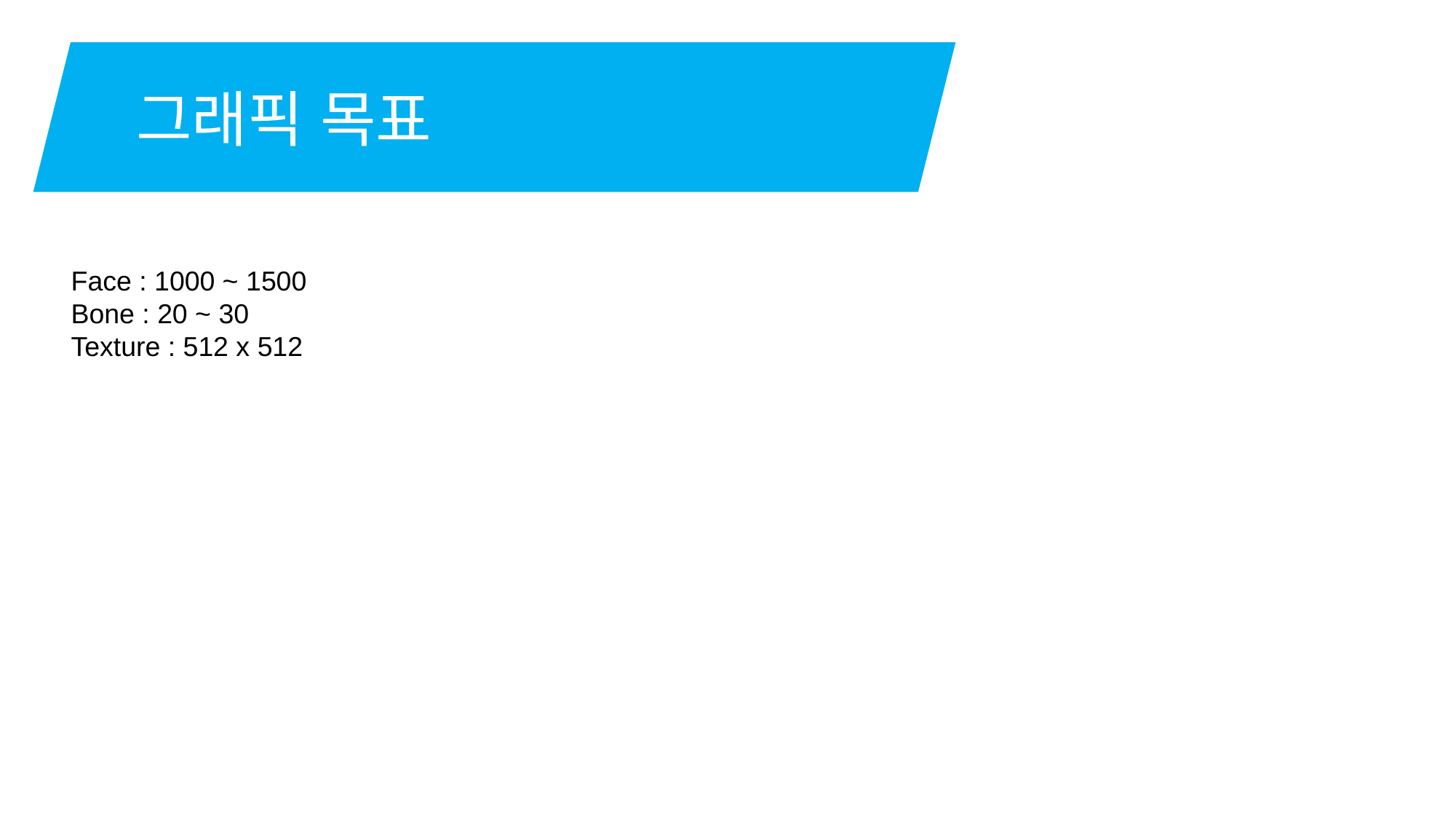

그래픽 목표

Face : 1000 ~ 1500
Bone : 20 ~ 30
Texture : 512 x 512